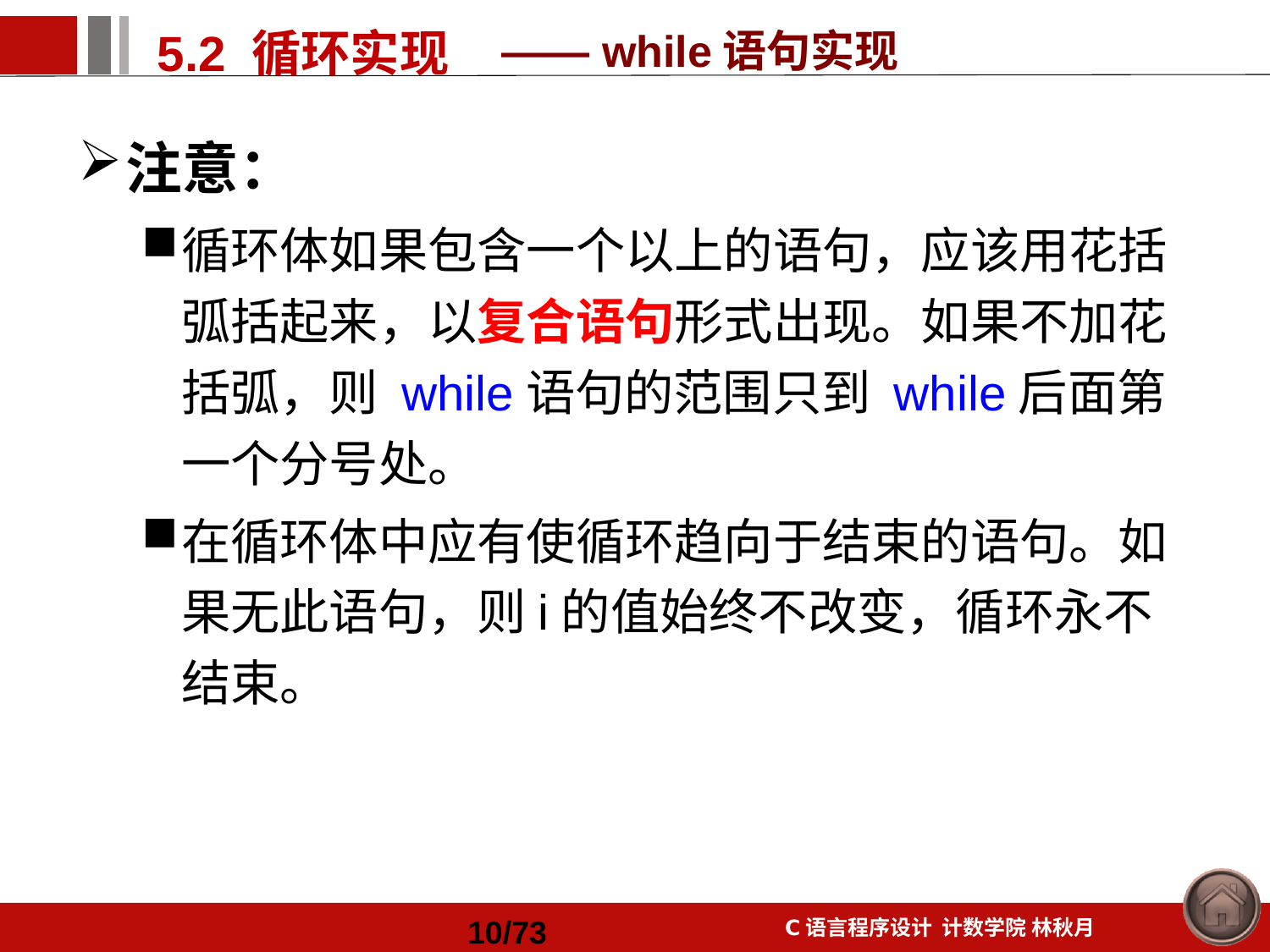

—— while语句实现
注意：
循环体如果包含一个以上的语句，应该用花括弧括起来，以复合语句形式出现。如果不加花括弧，则 while语句的范围只到 while后面第一个分号处。
在循环体中应有使循环趋向于结束的语句。如果无此语句，则i的值始终不改变，循环永不结束。